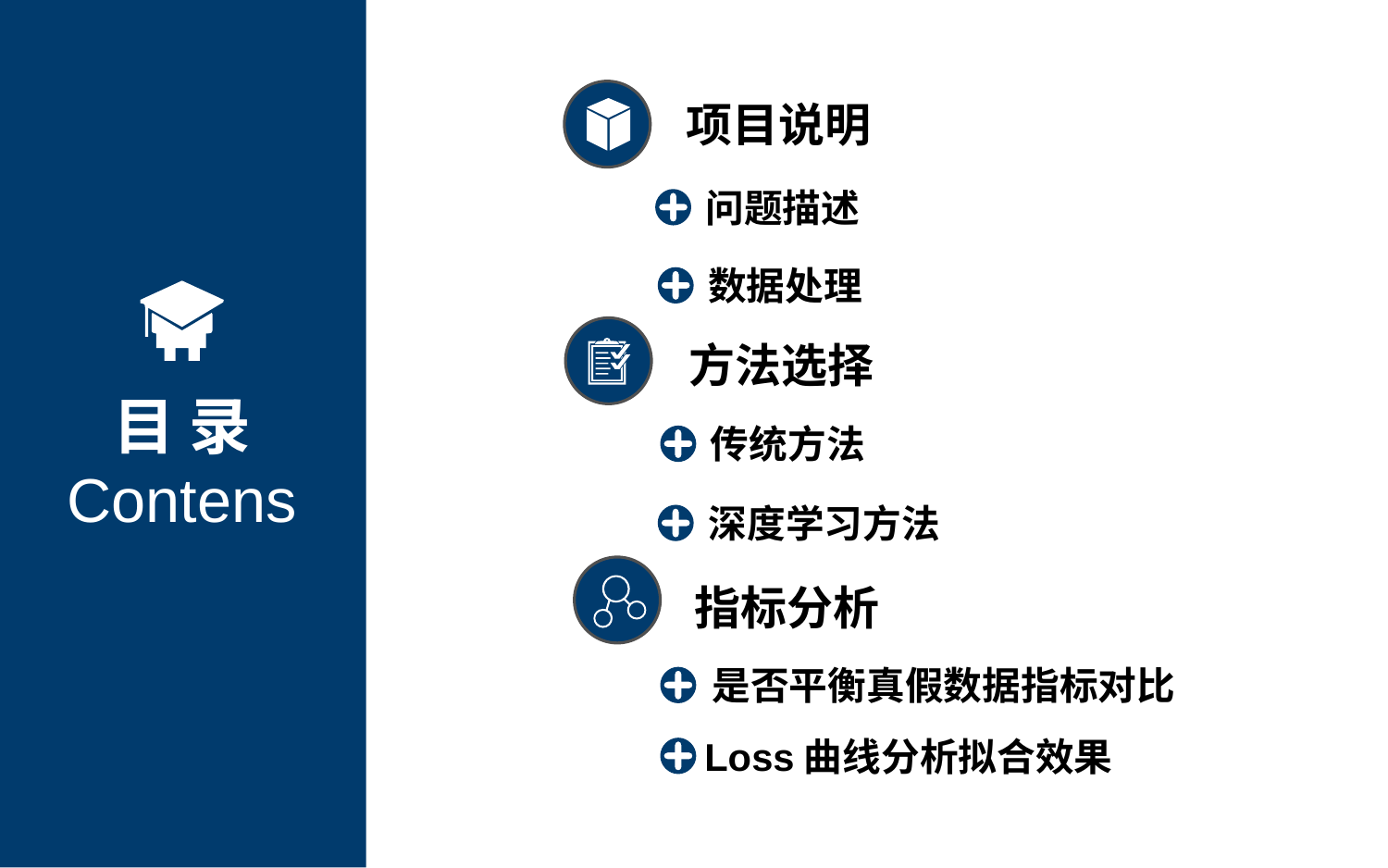

项目说明
问题描述

数据处理

方法选择
目 录
Contens
传统方法

深度学习方法

指标分析
是否平衡真假数据指标对比

Loss曲线分析拟合效果